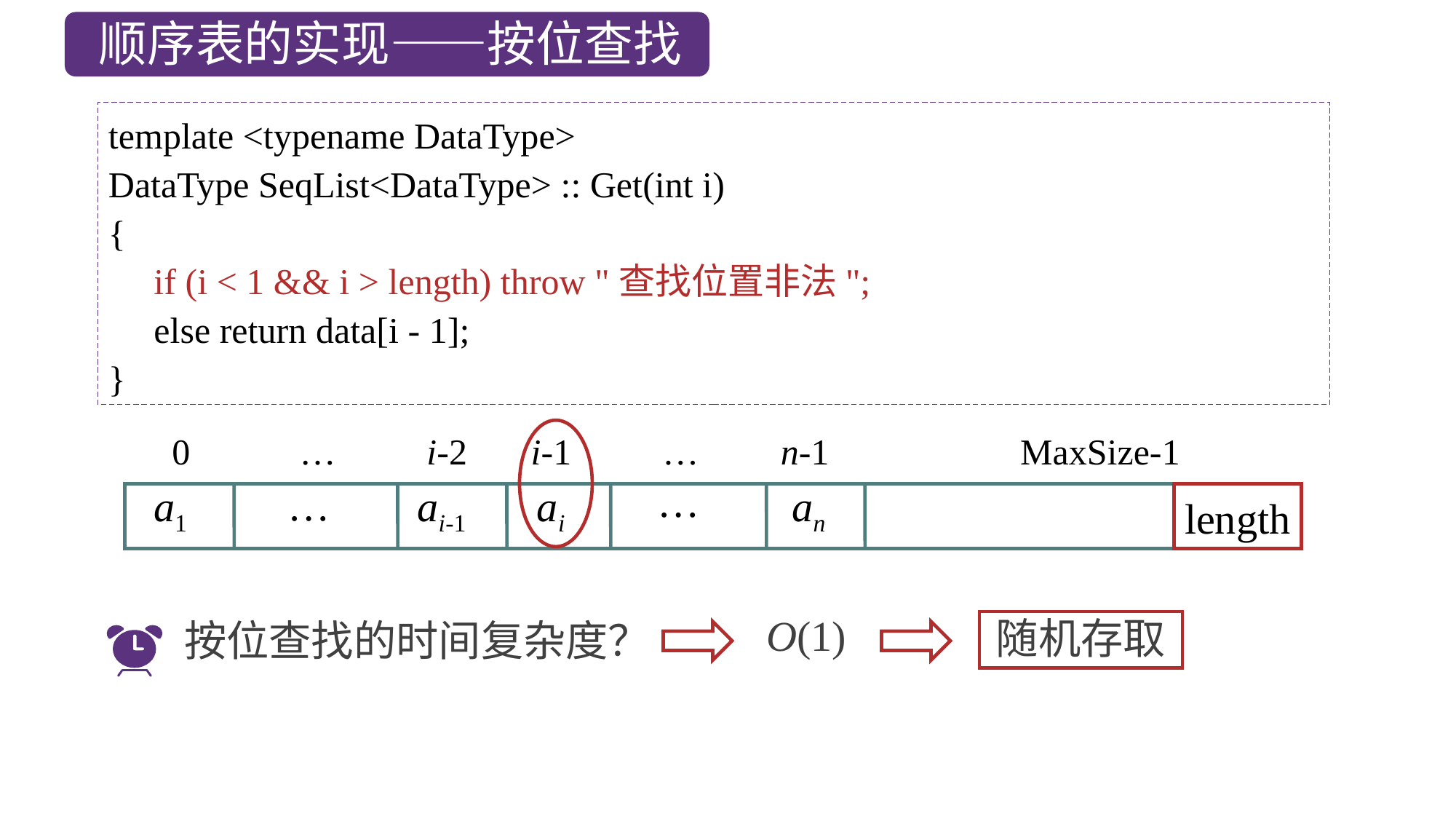

顺序表的实现——按位查找

template <typename DataType>
DataType SeqList<DataType> :: Get(int i)
{
     if (i < 1 && i > length) throw "查找位置非法";
     else return data[i - 1];
}

   0            …          i-2       i-1          …         n-1                     MaxSize-1
…
…
 a1
 ai-1
  ai
 an

 length
O(1)
随机存取

按位查找的时间复杂度？